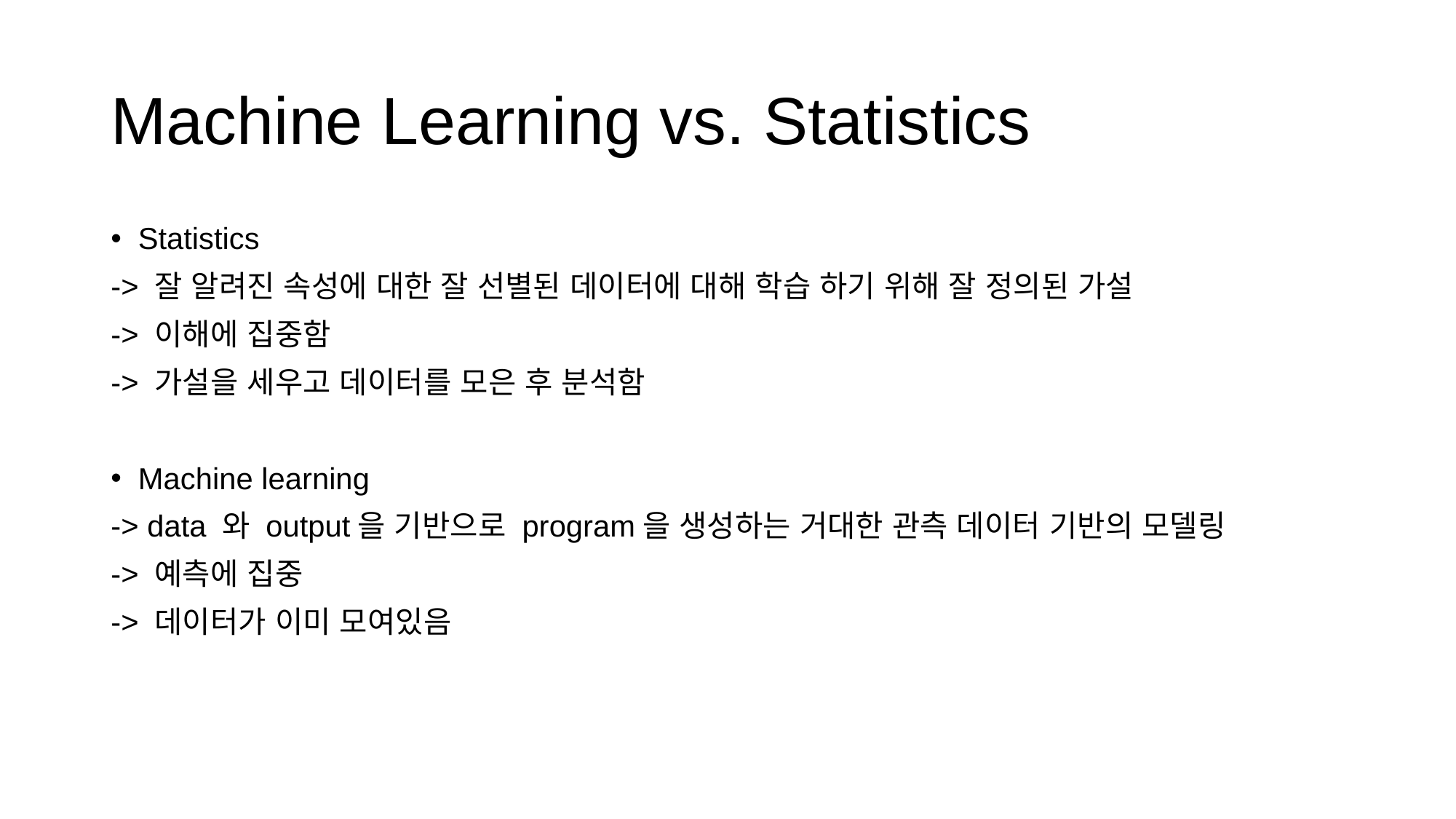

# Machine Learning vs. Statistics
Statistics
-> 잘 알려진 속성에 대한 잘 선별된 데이터에 대해 학습 하기 위해 잘 정의된 가설
-> 이해에 집중함
-> 가설을 세우고 데이터를 모은 후 분석함

Machine learning
-> data 와 output을 기반으로 program을 생성하는 거대한 관측 데이터 기반의 모델링
-> 예측에 집중
-> 데이터가 이미 모여있음